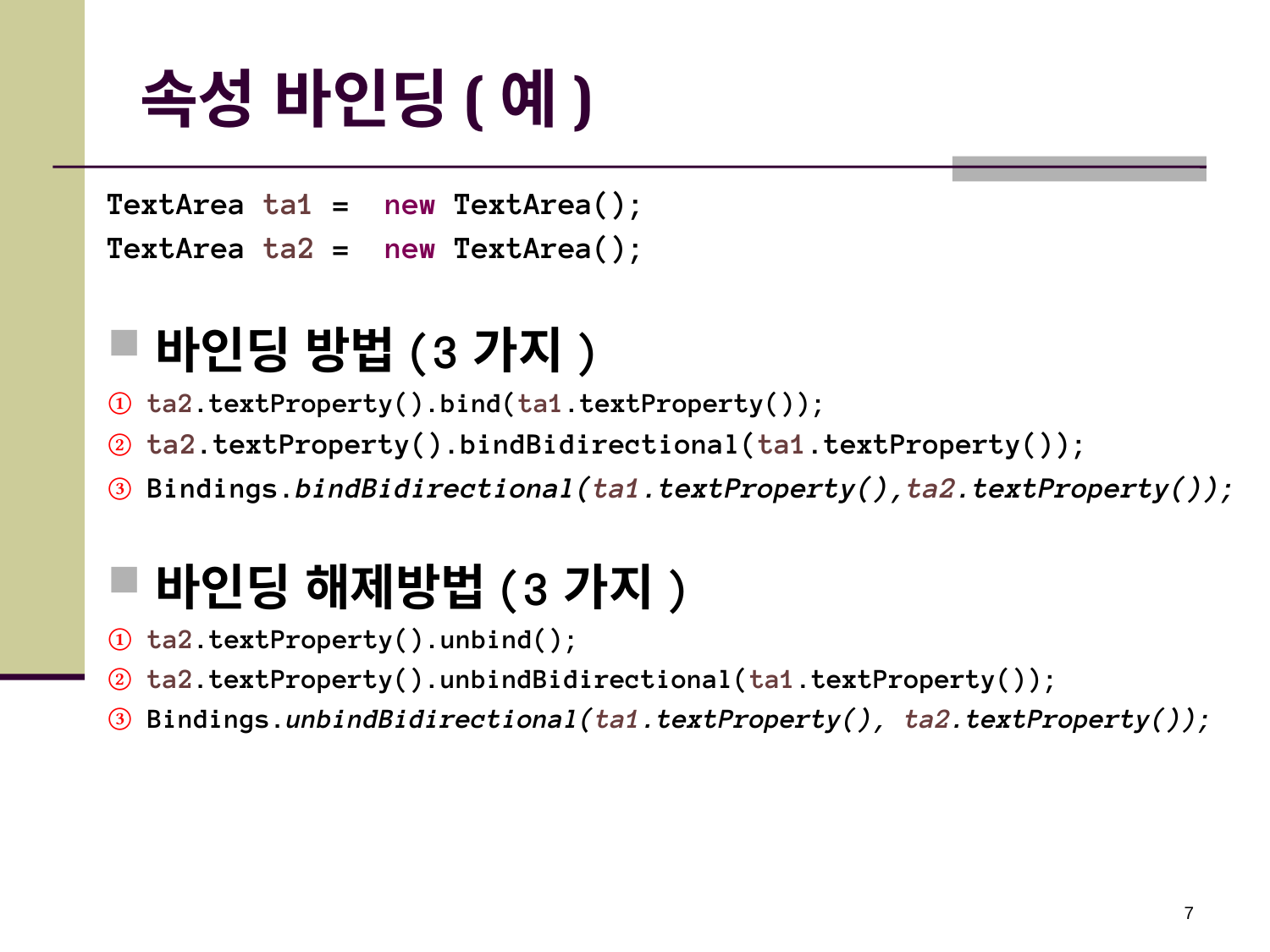

# 속성 바인딩(예)
TextArea ta1 =  new TextArea();
TextArea ta2 =  new TextArea();

바인딩 방법(3가지)
① ta2.textProperty().bind(ta1.textProperty());
② ta2.textProperty().bindBidirectional(ta1.textProperty());
③ Bindings.bindBidirectional(ta1.textProperty(),ta2.textProperty());

바인딩 해제방법(3가지)
① ta2.textProperty().unbind();
② ta2.textProperty().unbindBidirectional(ta1.textProperty());
③ Bindings.unbindBidirectional(ta1.textProperty(), ta2.textProperty());
7